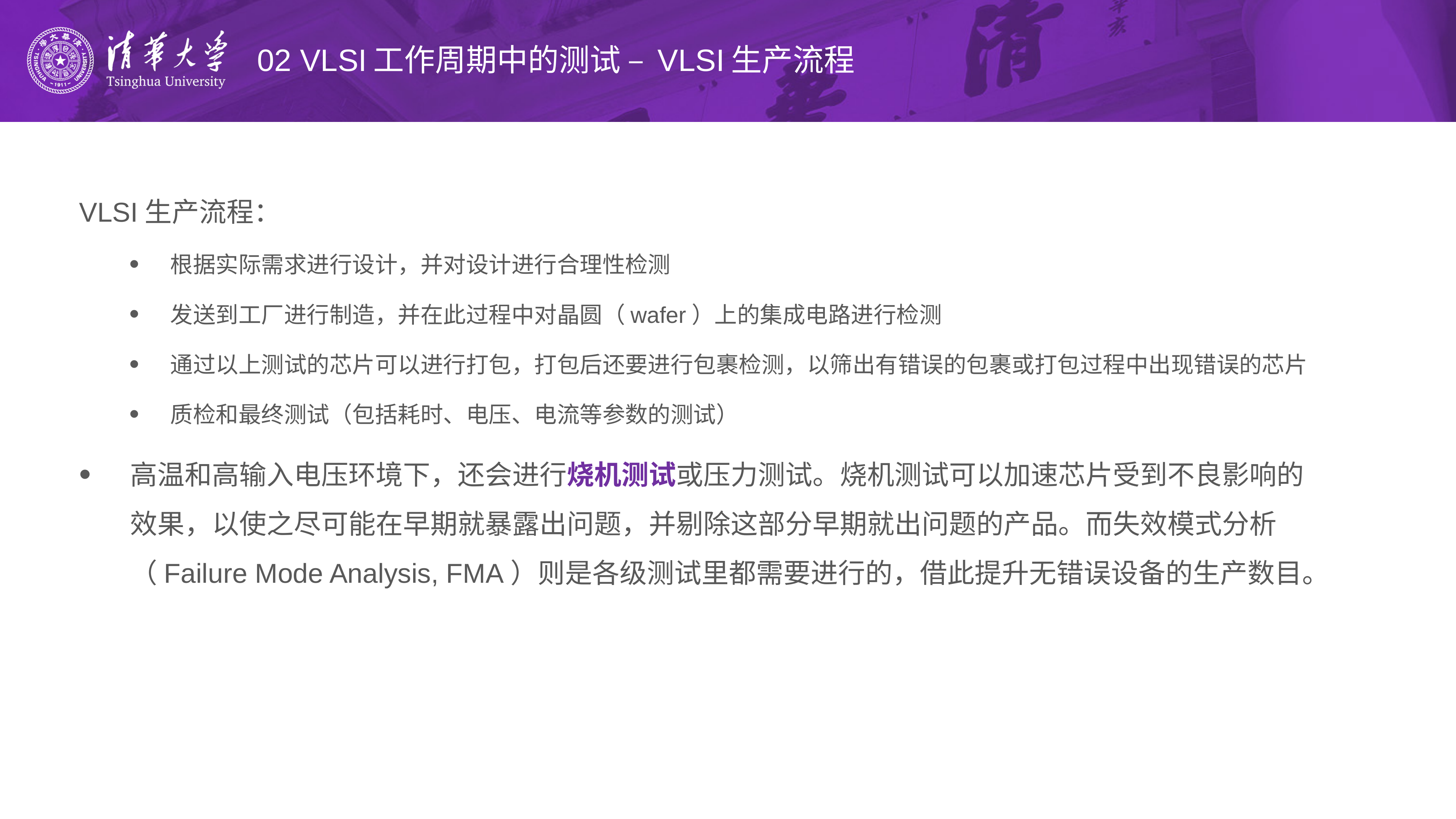

# 02 VLSI工作周期中的测试 – VLSI生产流程
VLSI生产流程：
根据实际需求进行设计，并对设计进行合理性检测
发送到工厂进行制造，并在此过程中对晶圆（wafer）上的集成电路进行检测
通过以上测试的芯片可以进行打包，打包后还要进行包裹检测，以筛出有错误的包裹或打包过程中出现错误的芯片
质检和最终测试（包括耗时、电压、电流等参数的测试）
高温和高输入电压环境下，还会进行烧机测试或压力测试。烧机测试可以加速芯片受到不良影响的效果，以使之尽可能在早期就暴露出问题，并剔除这部分早期就出问题的产品。而失效模式分析（Failure Mode Analysis, FMA）则是各级测试里都需要进行的，借此提升无错误设备的生产数目。